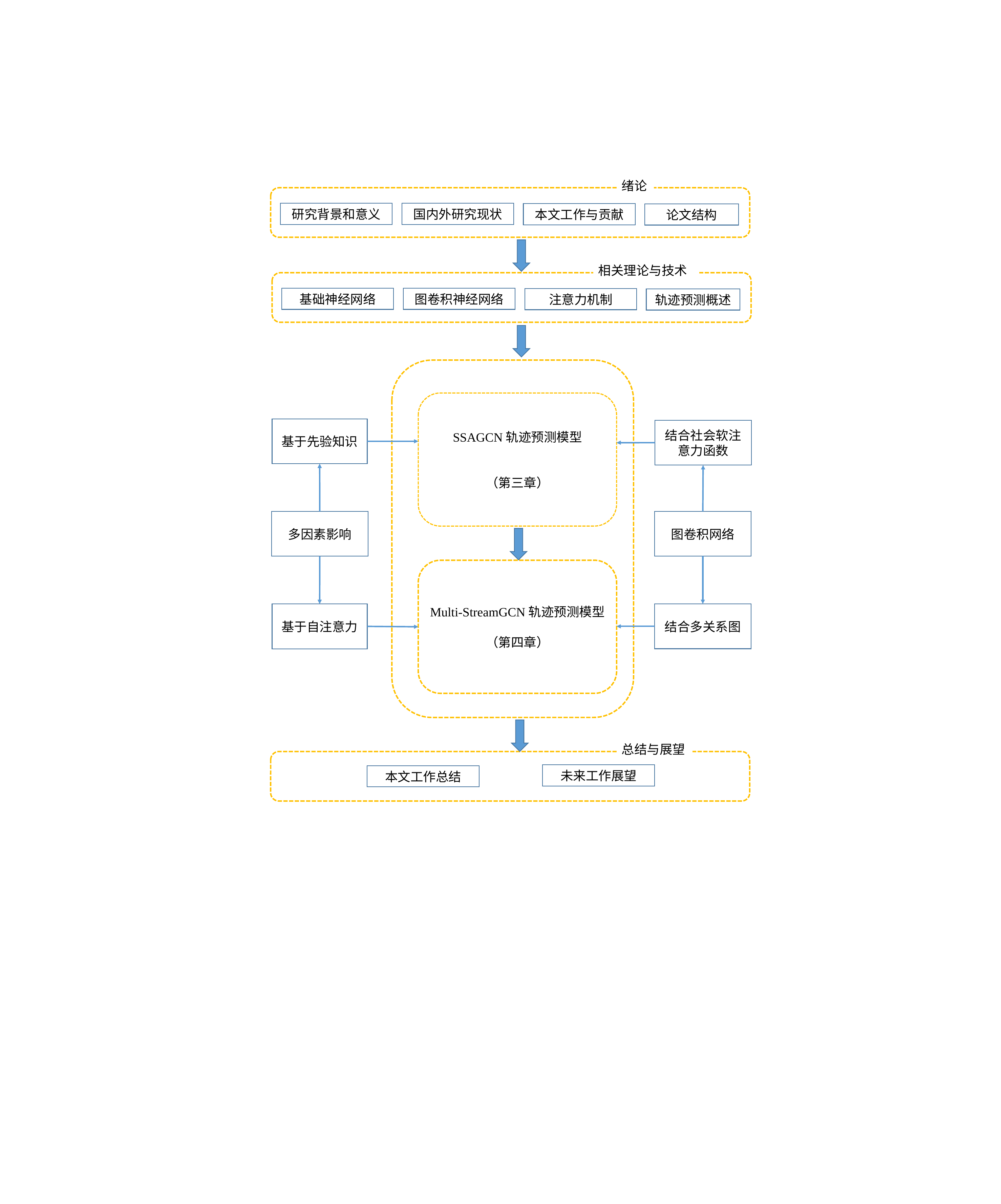

绪论

研究背景和意义
国内外研究现状
本文工作与贡献
论文结构

相关理论与技术

基础神经网络
图卷积神经网络
注意力机制
轨迹预测概述

SSAGCN轨迹预测模型

（第三章）
基于先验知识
结合社会软注意力函数
多因素影响
图卷积网络

Multi-StreamGCN轨迹预测模型

（第四章）
结合多关系图
基于自注意力

总结与展望

未来工作展望
本文工作总结